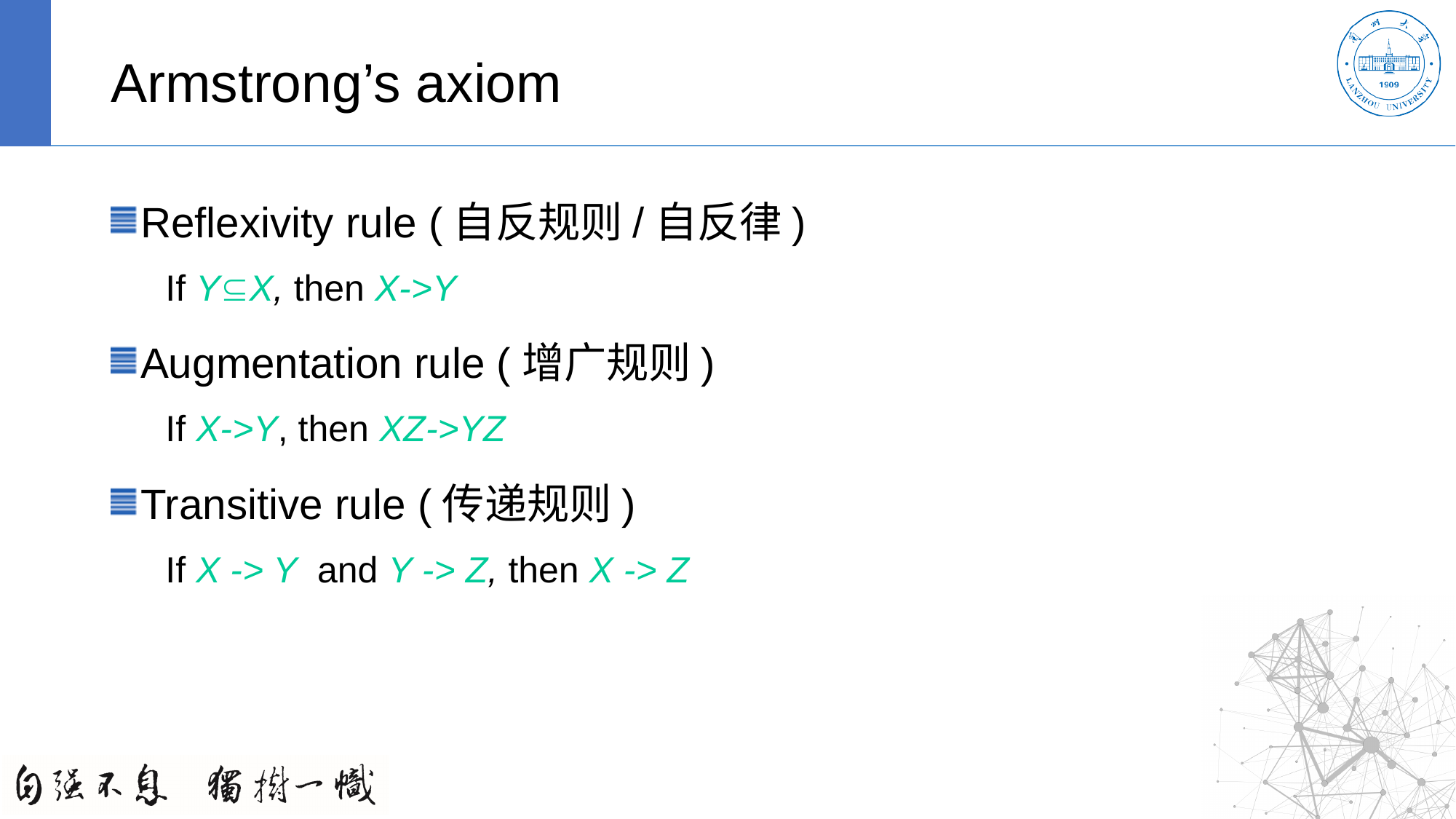

# Armstrong’s axiom
Reflexivity rule (自反规则/自反律)
If Y⊆X, then X->Y
Augmentation rule (增广规则)
If X->Y, then XZ->YZ
Transitive rule (传递规则)
If X -> Y  and Y -> Z, then X -> Z